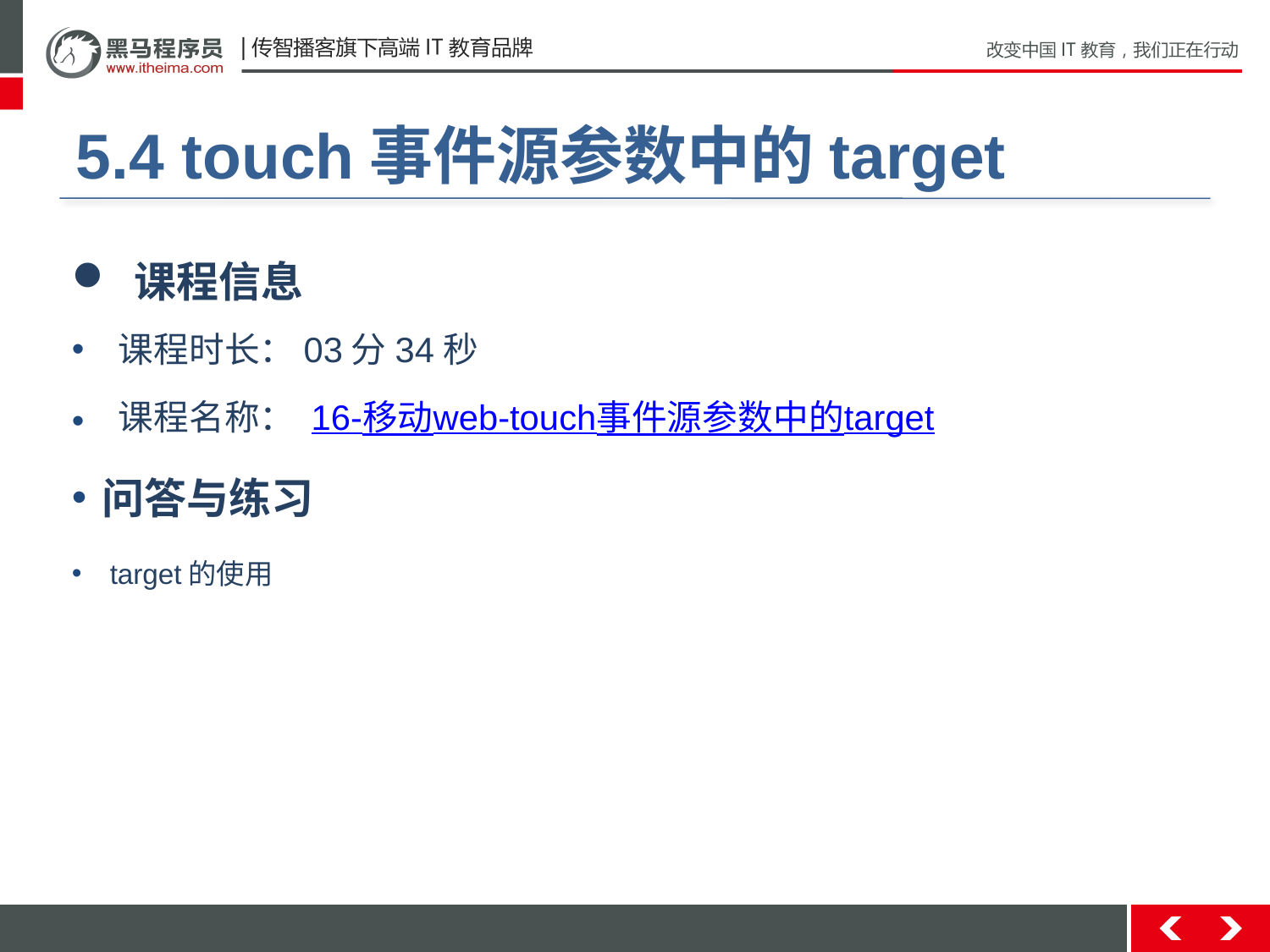

#
5.4 touch事件源参数中的target
 课程信息
 课程时长：03分34秒
 课程名称： 16-移动web-touch事件源参数中的target
问答与练习
 target的使用